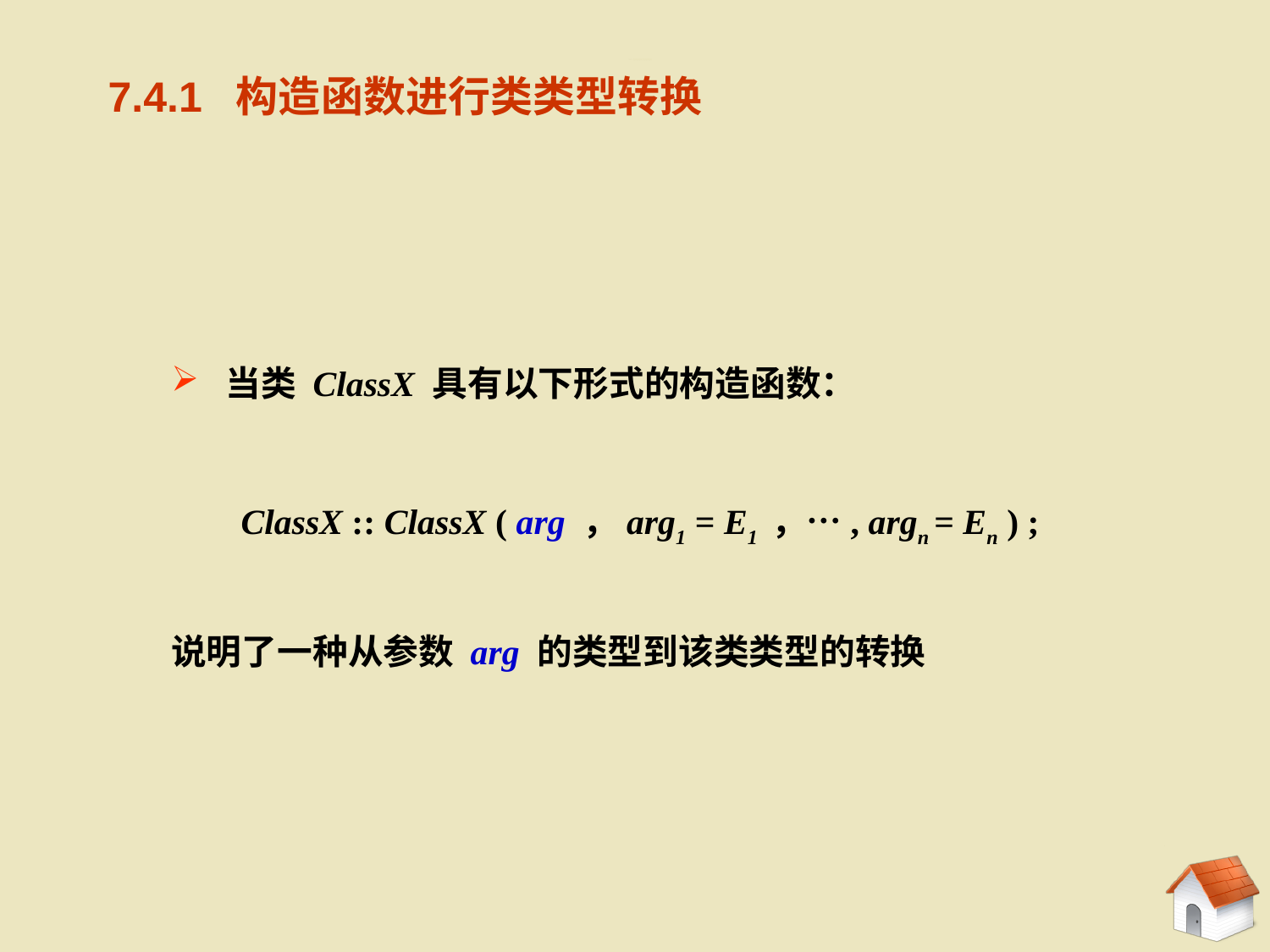

7.4.1  构造函数进行类类型转换
7.4.1  构造函数进行类类型转换
  当类 ClassX 具有以下形式的构造函数：
ClassX :: ClassX ( arg ，arg1 = E1 ，…, argn = En ) ;
说明了一种从参数 arg 的类型到该类类型的转换